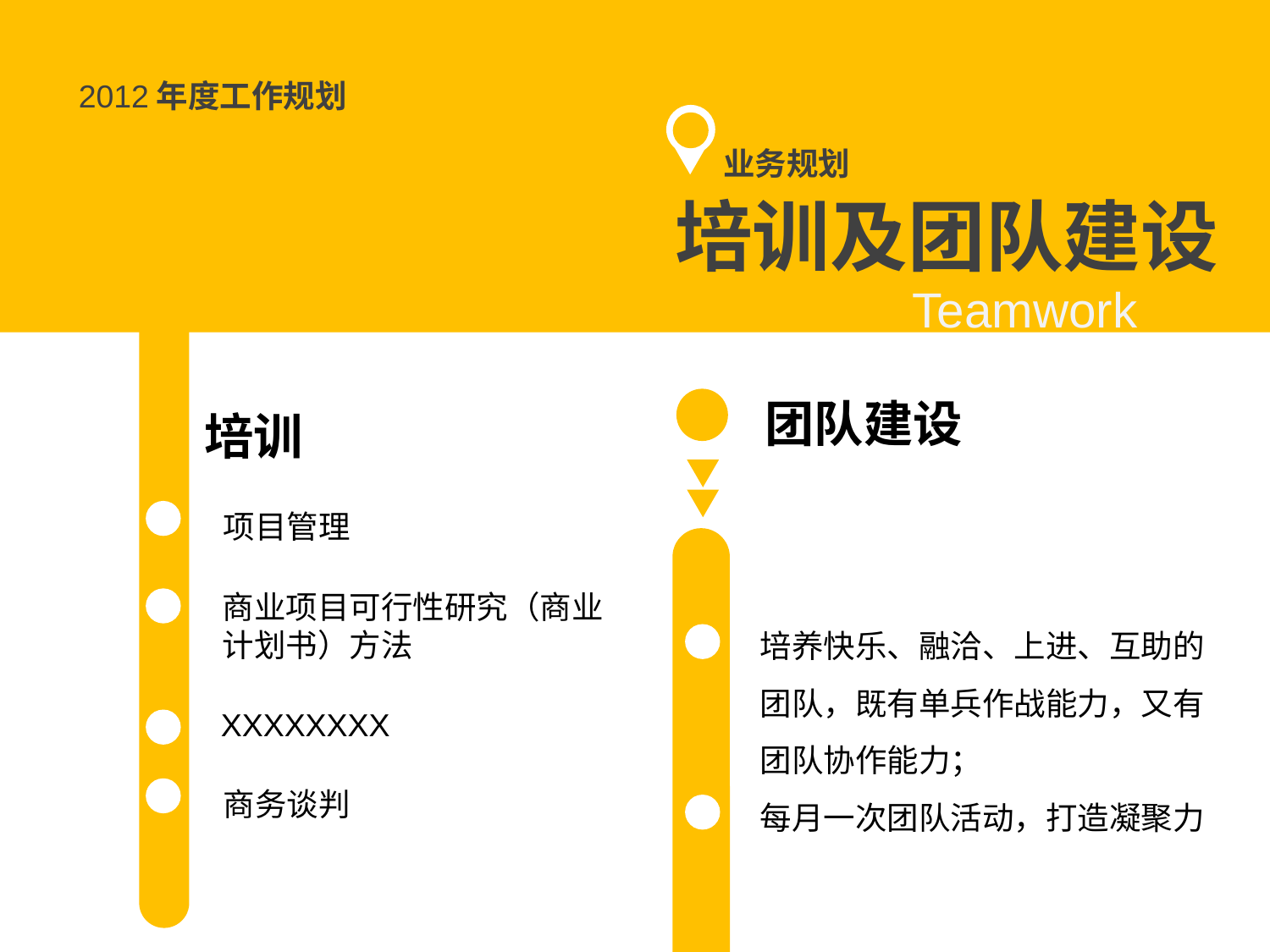

2012年度工作规划

业务规划

培训及团队建设
Teamwork

团队建设
培训

项目管理

商业项目可行性研究（商业计划书）方法

培养快乐、融洽、上进、互助的团队，既有单兵作战能力，又有团队协作能力；
每月一次团队活动，打造凝聚力

XXXXXXXX

商务谈判